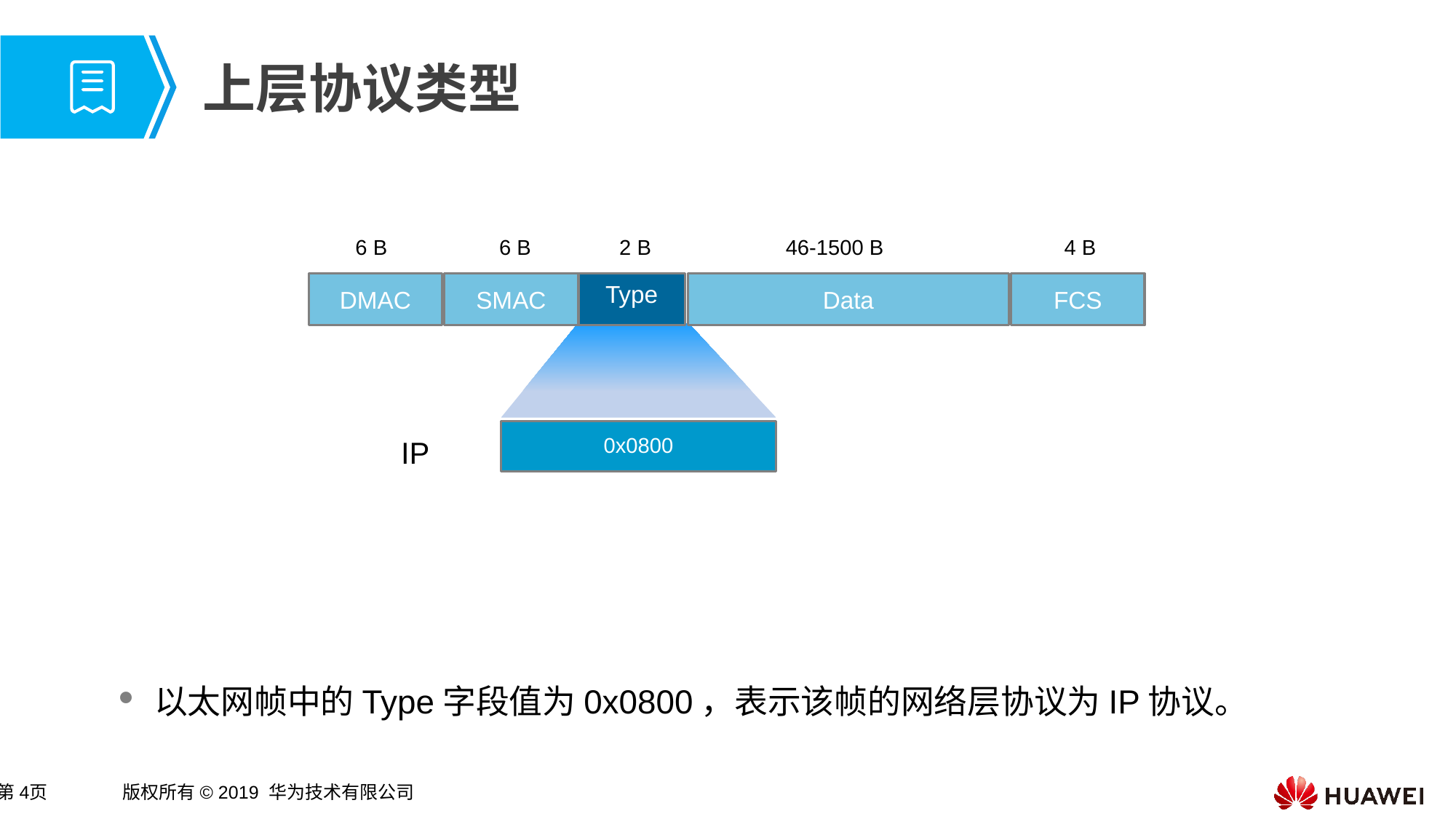

# 上层协议类型

以太网帧中的Type字段值为0x0800，表示该帧的网络层协议为IP协议。

6 B
6 B
2 B
46-1500 B
4 B
DMAC
SMAC
Type
Data
FCS

0x0800
IP